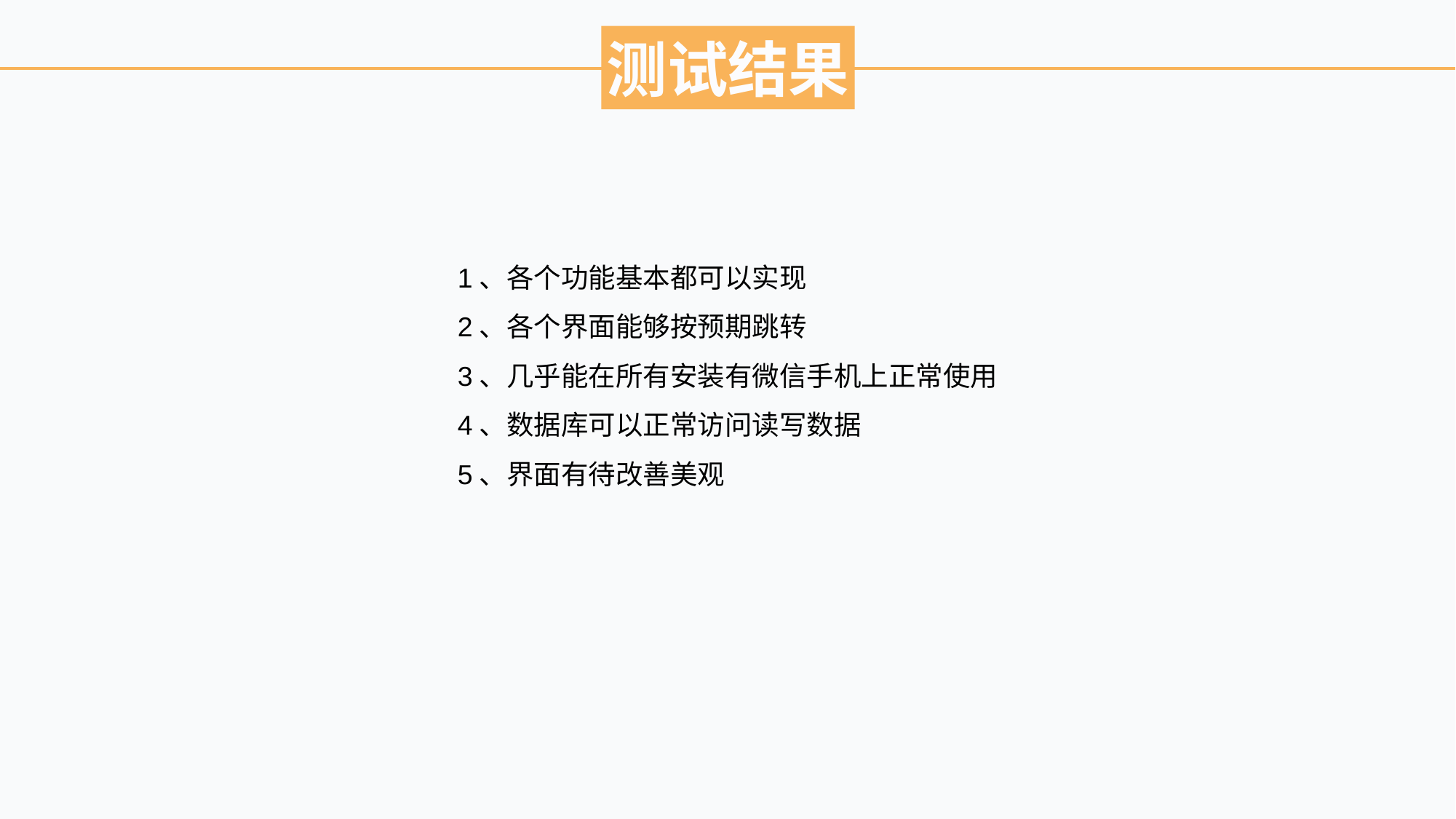

测试结果

1、各个功能基本都可以实现
2、各个界面能够按预期跳转
3、几乎能在所有安装有微信手机上正常使用
4、数据库可以正常访问读写数据
5、界面有待改善美观